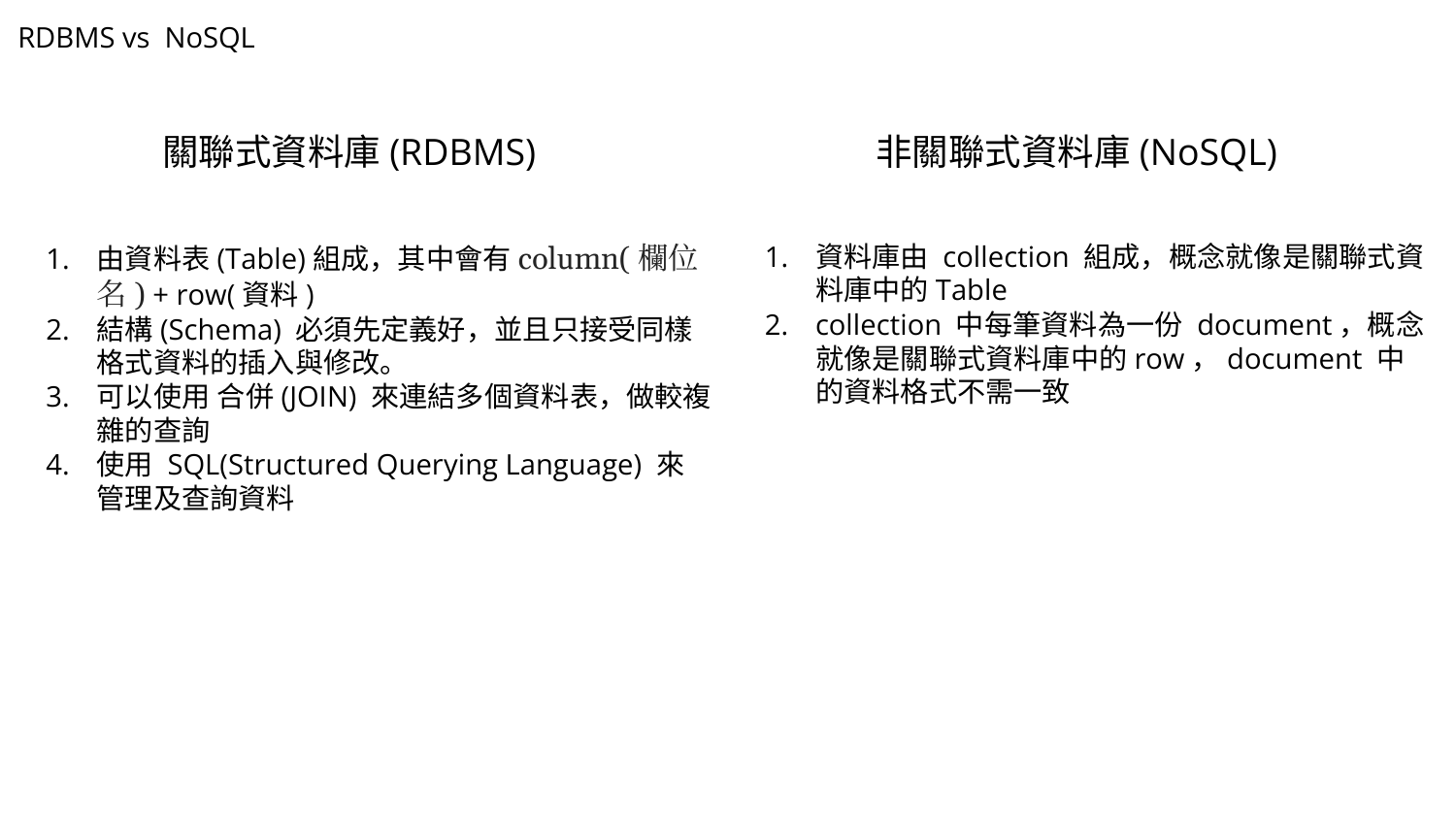

RDBMS vs  NoSQL
關聯式資料庫(RDBMS)
非關聯式資料庫(NoSQL)
由資料表(Table)組成，其中會有column(欄位名) + row(資料)
結構(Schema) 必須先定義好，並且只接受同樣格式資料的插入與修改。
可以使用 合併(JOIN) 來連結多個資料表，做較複雜的查詢
使用 SQL(Structured Querying Language) 來管理及查詢資料

資料庫由 collection 組成，概念就像是關聯式資料庫中的Table
collection 中每筆資料為一份 document，概念就像是關聯式資料庫中的row，document 中的資料格式不需一致